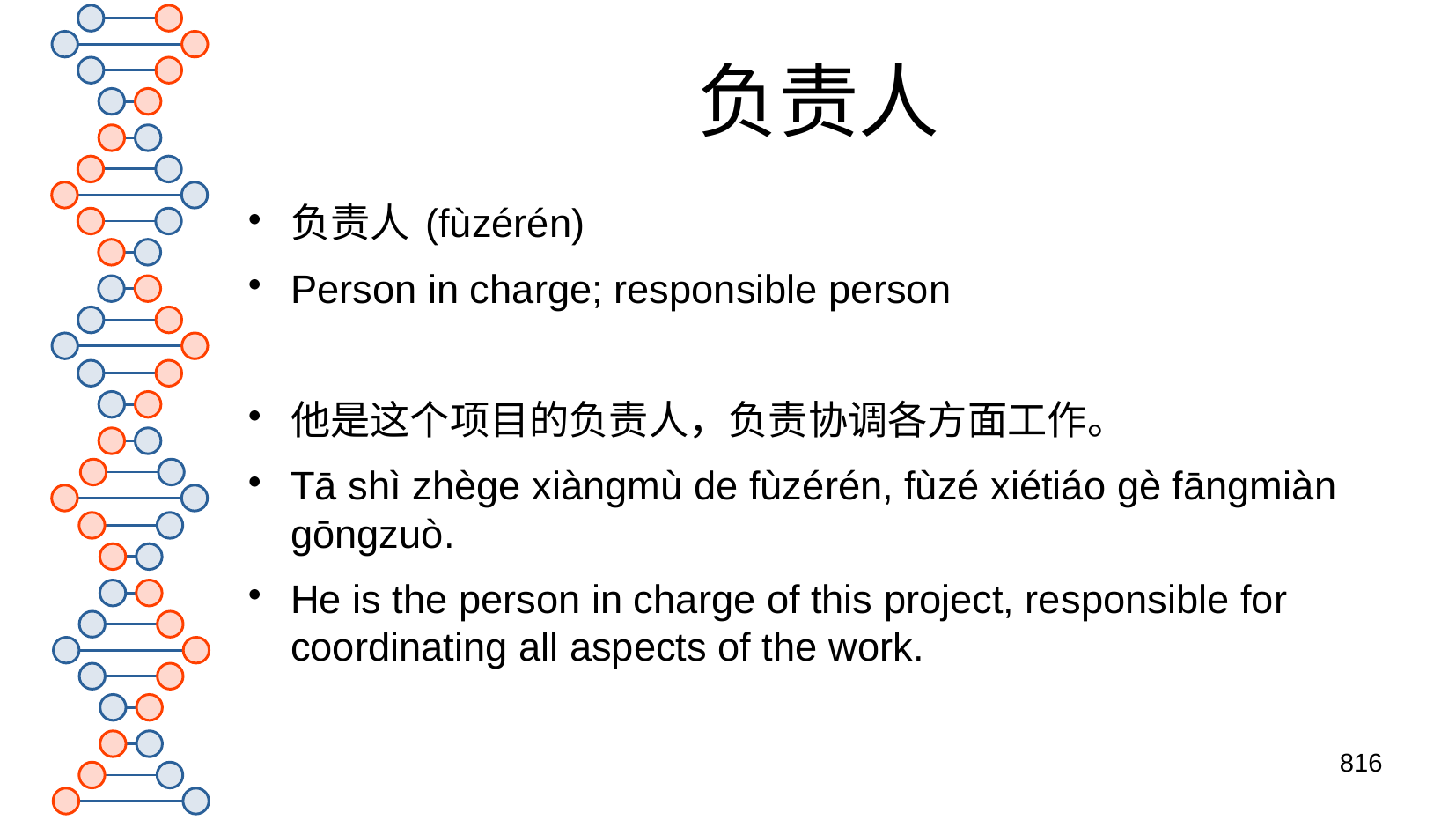

# 负责人
负责人 (fùzérén)
Person in charge; responsible person

他是这个项目的负责人，负责协调各方面工作。
Tā shì zhège xiàngmù de fùzérén, fùzé xiétiáo gè fāngmiàn gōngzuò.
He is the person in charge of this project, responsible for coordinating all aspects of the work.

816